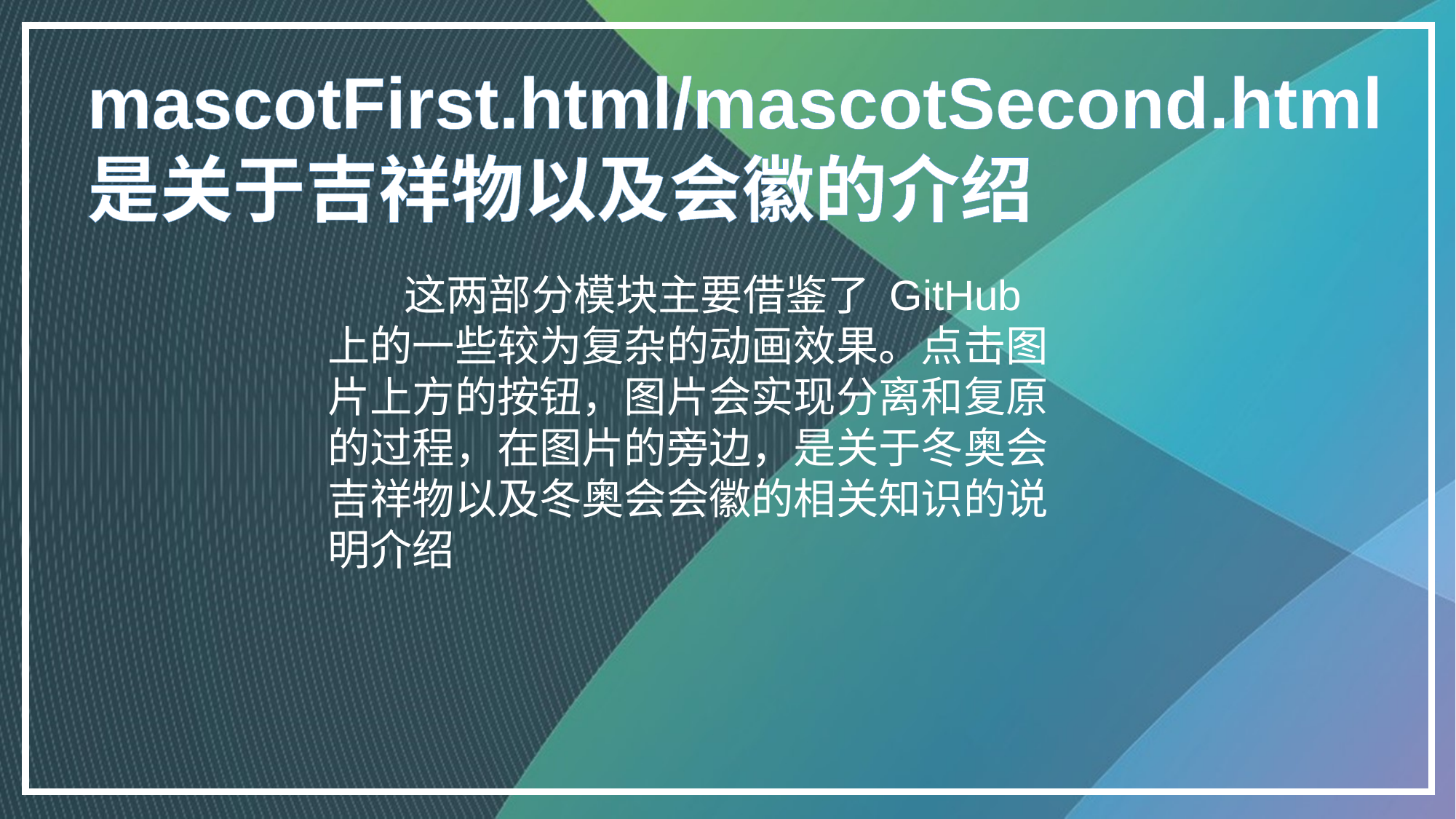

mascotFirst.html/mascotSecond.html 是关于吉祥物以及会徽的介绍
       这两部分模块主要借鉴了 GitHub上的一些较为复杂的动画效果。点击图片上方的按钮，图片会实现分离和复原的过程，在图片的旁边，是关于冬奥会吉祥物以及冬奥会会徽的相关知识的说明介绍